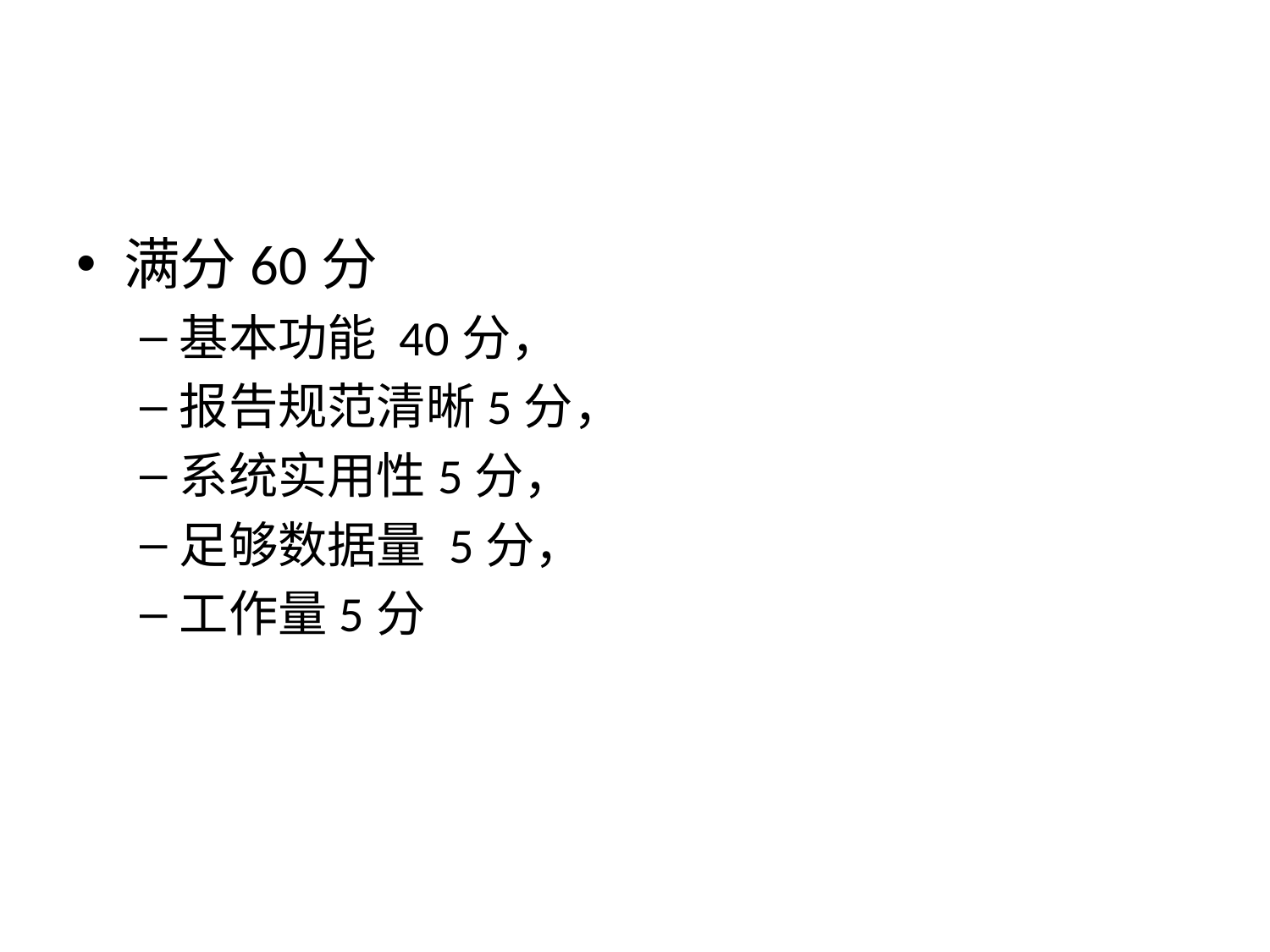

#
满分60分
基本功能 40分，
报告规范清晰5分，
系统实用性5分，
足够数据量 5分，
工作量5分